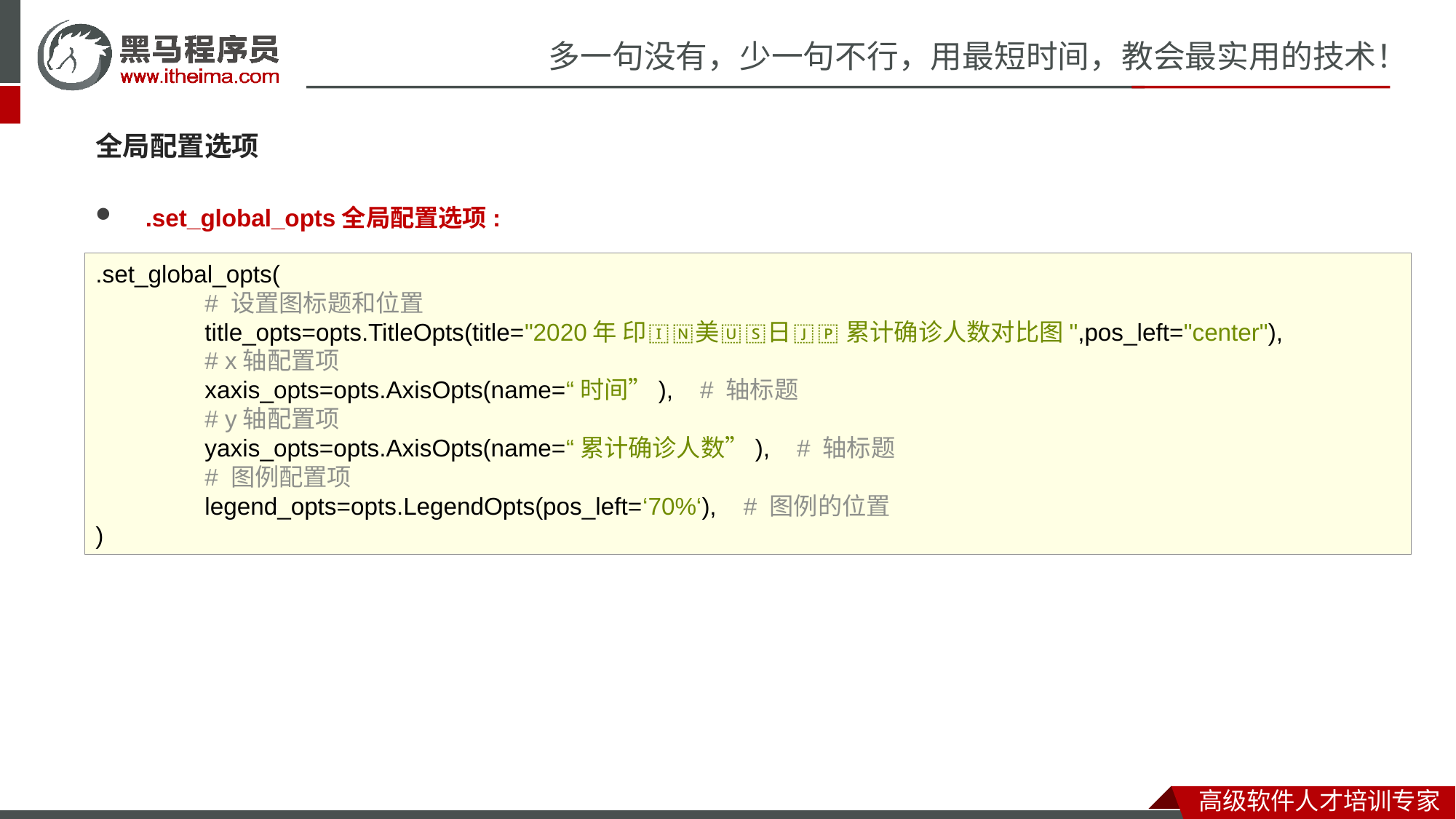

全局配置选项
 .set_global_opts全局配置选项:

.set_global_opts(
	# 设置图标题和位置
	title_opts=opts.TitleOpts(title="2020年 印🇮🇳美🇺🇸日🇯🇵 累计确诊人数对比图",pos_left="center"),
	# x轴配置项
	xaxis_opts=opts.AxisOpts(name=“时间”),    # 轴标题
	# y轴配置项
	yaxis_opts=opts.AxisOpts(name=“累计确诊人数”),    # 轴标题
	# 图例配置项
	legend_opts=opts.LegendOpts(pos_left=‘70%‘),    # 图例的位置
)